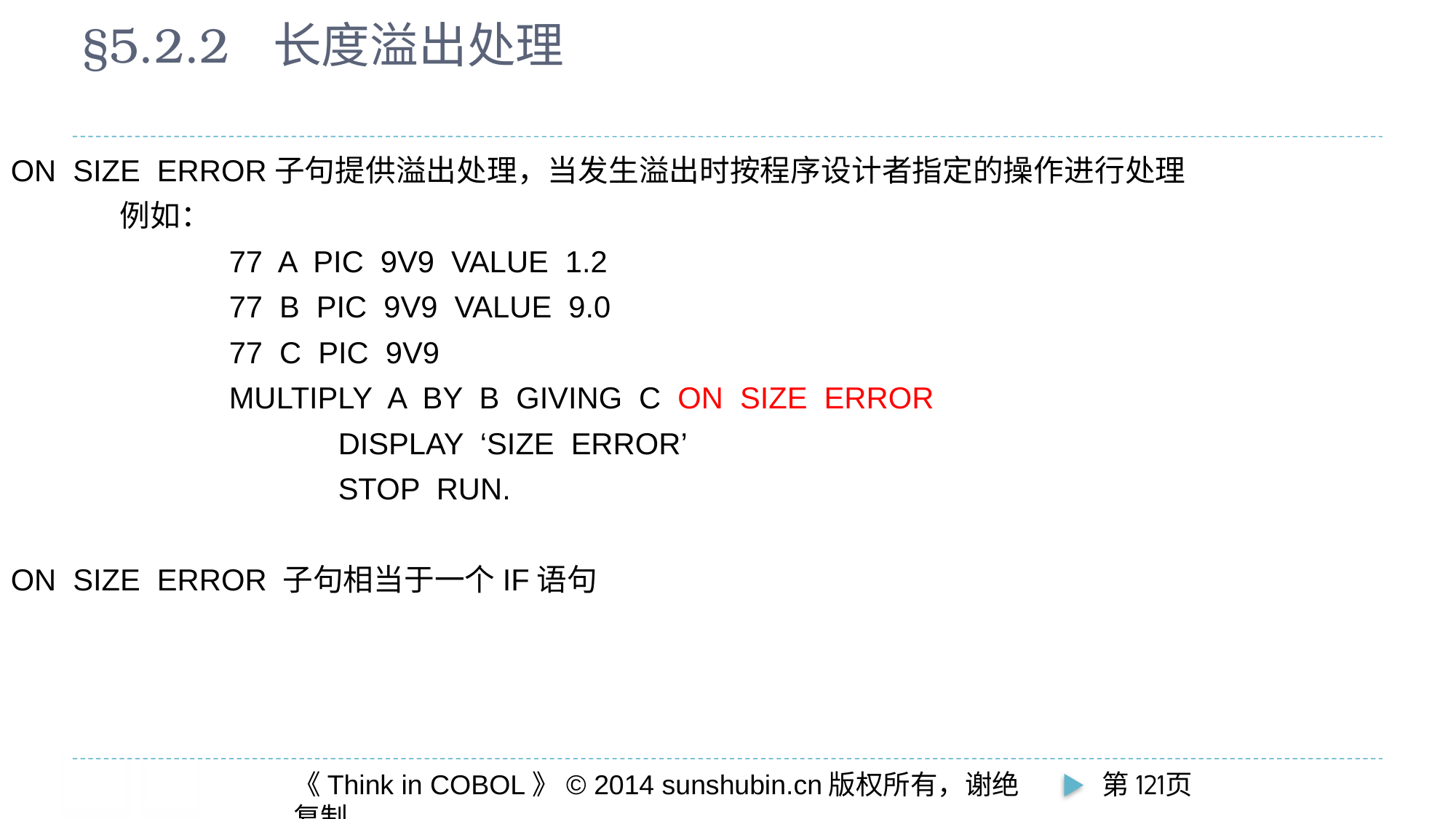

# §5.2.2  长度溢出处理
ON  SIZE  ERROR子句提供溢出处理，当发生溢出时按程序设计者指定的操作进行处理
	例如：
		77  A  PIC  9V9  VALUE  1.2
		77  B  PIC  9V9  VALUE  9.0
		77  C  PIC  9V9
		MULTIPLY  A  BY  B  GIVING  C  ON  SIZE  ERROR
			DISPLAY  ‘SIZE  ERROR’
			STOP  RUN.

ON  SIZE  ERROR 子句相当于一个IF语句